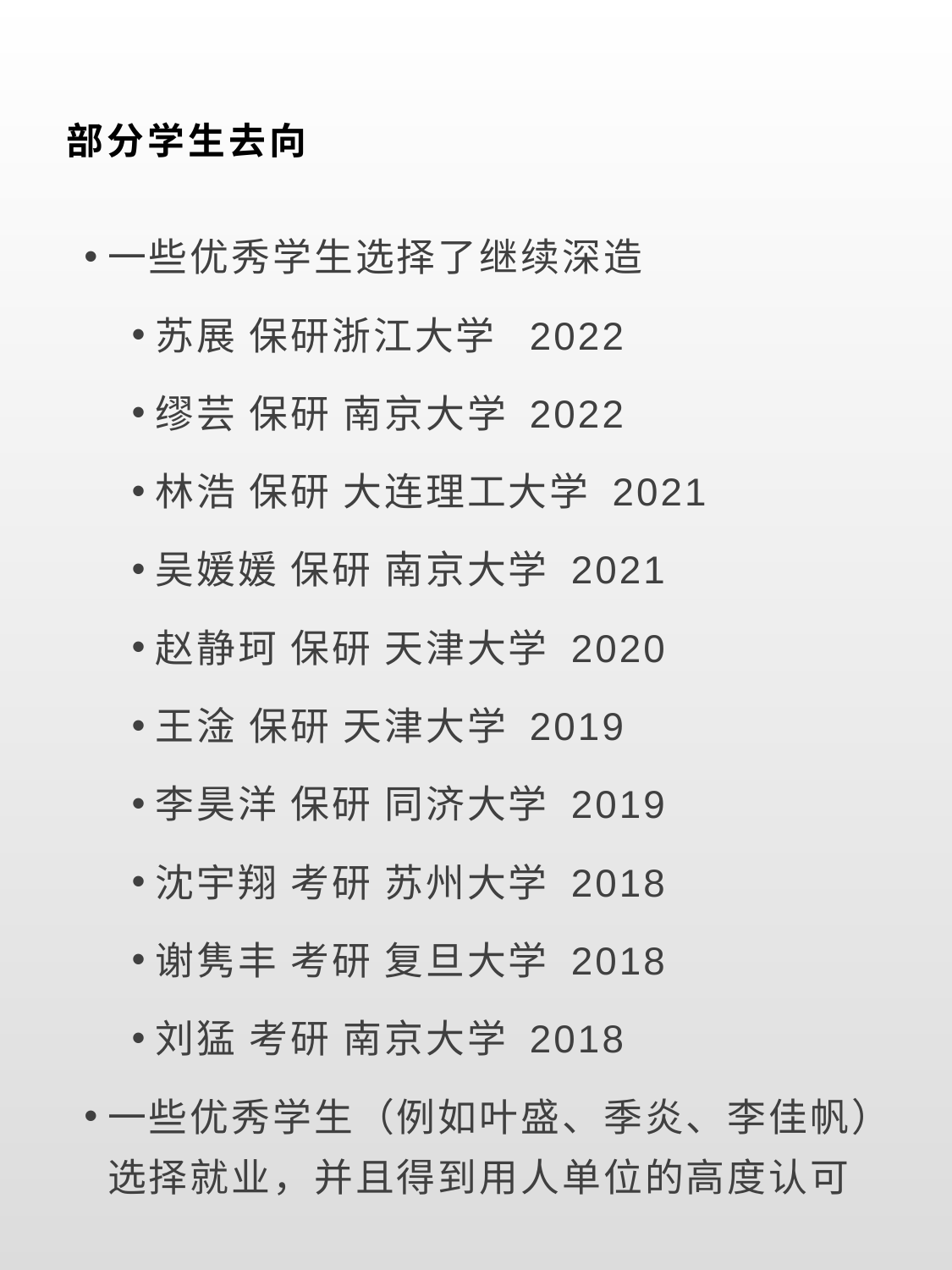

# 部分学生去向
一些优秀学生选择了继续深造
苏展 保研浙江大学  2022
缪芸 保研 南京大学 2022
林浩 保研 大连理工大学 2021
吴媛媛 保研 南京大学 2021
赵静珂 保研 天津大学 2020
王淦 保研 天津大学 2019
李昊洋 保研 同济大学 2019
沈宇翔 考研 苏州大学 2018
谢隽丰 考研 复旦大学 2018
刘猛 考研 南京大学 2018
一些优秀学生（例如叶盛、季炎、李佳帆）选择就业，并且得到用人单位的高度认可